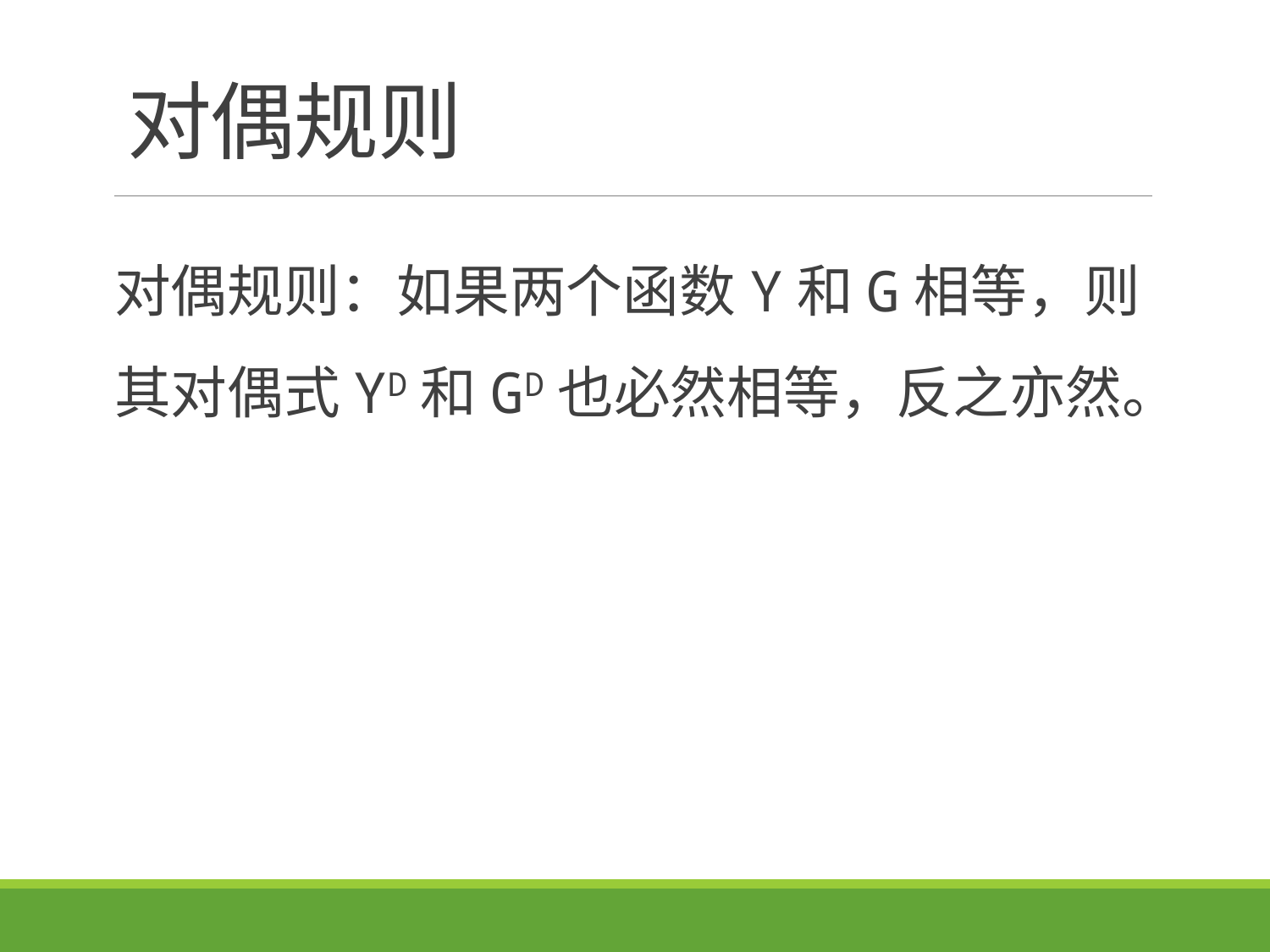

# 对偶规则
对偶规则：如果两个函数Y和G相等，则其对偶式YD和GD也必然相等，反之亦然。